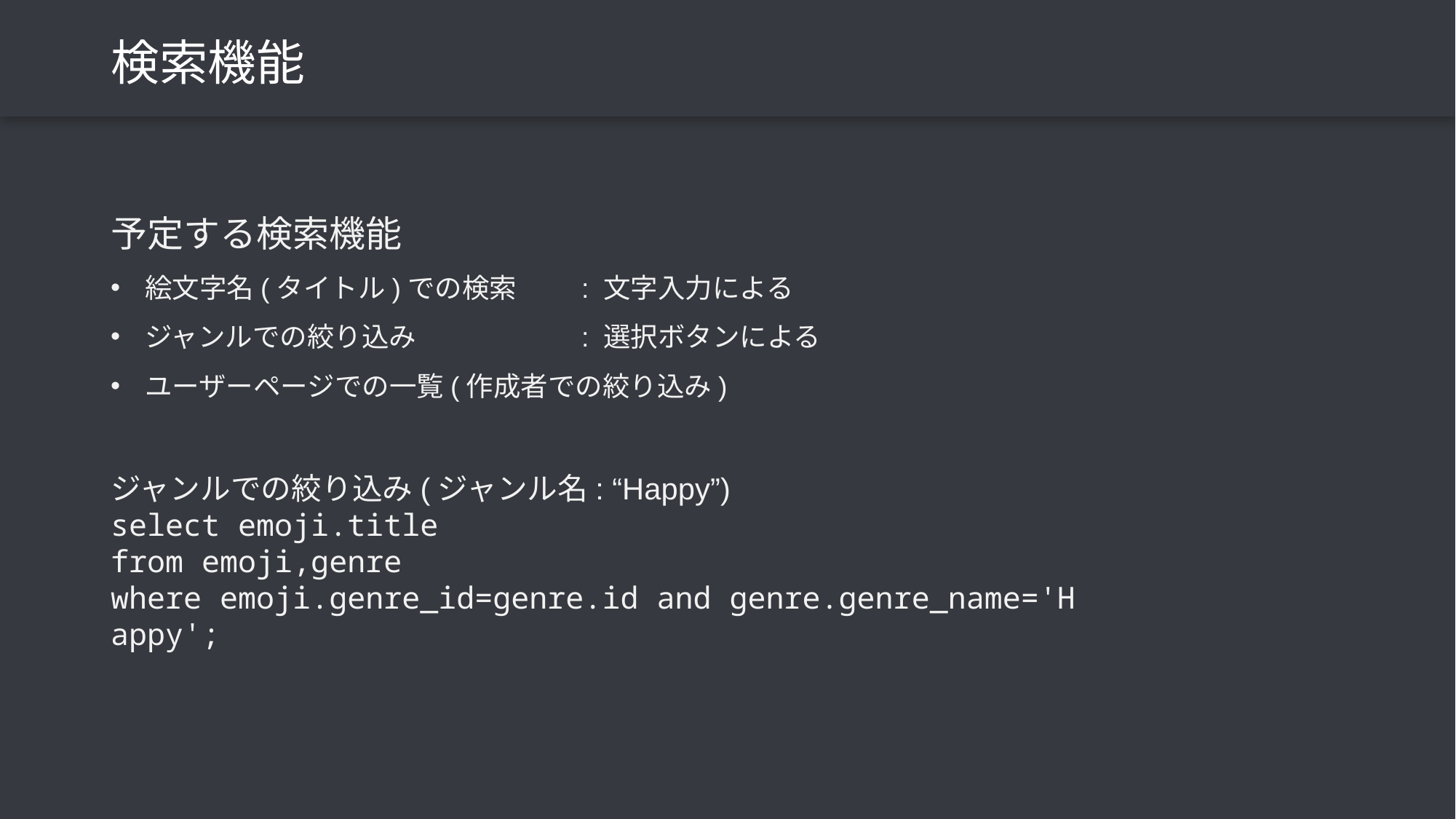

# 検索機能
予定する検索機能
絵文字名(タイトル)での検索	: 文字入力による
ジャンルでの絞り込み		: 選択ボタンによる
ユーザーページでの一覧(作成者での絞り込み)

ジャンルでの絞り込み(ジャンル名: “Happy”)
select emoji.title
from emoji,genre
where emoji.genre_id=genre.id and genre.genre_name='Happy';